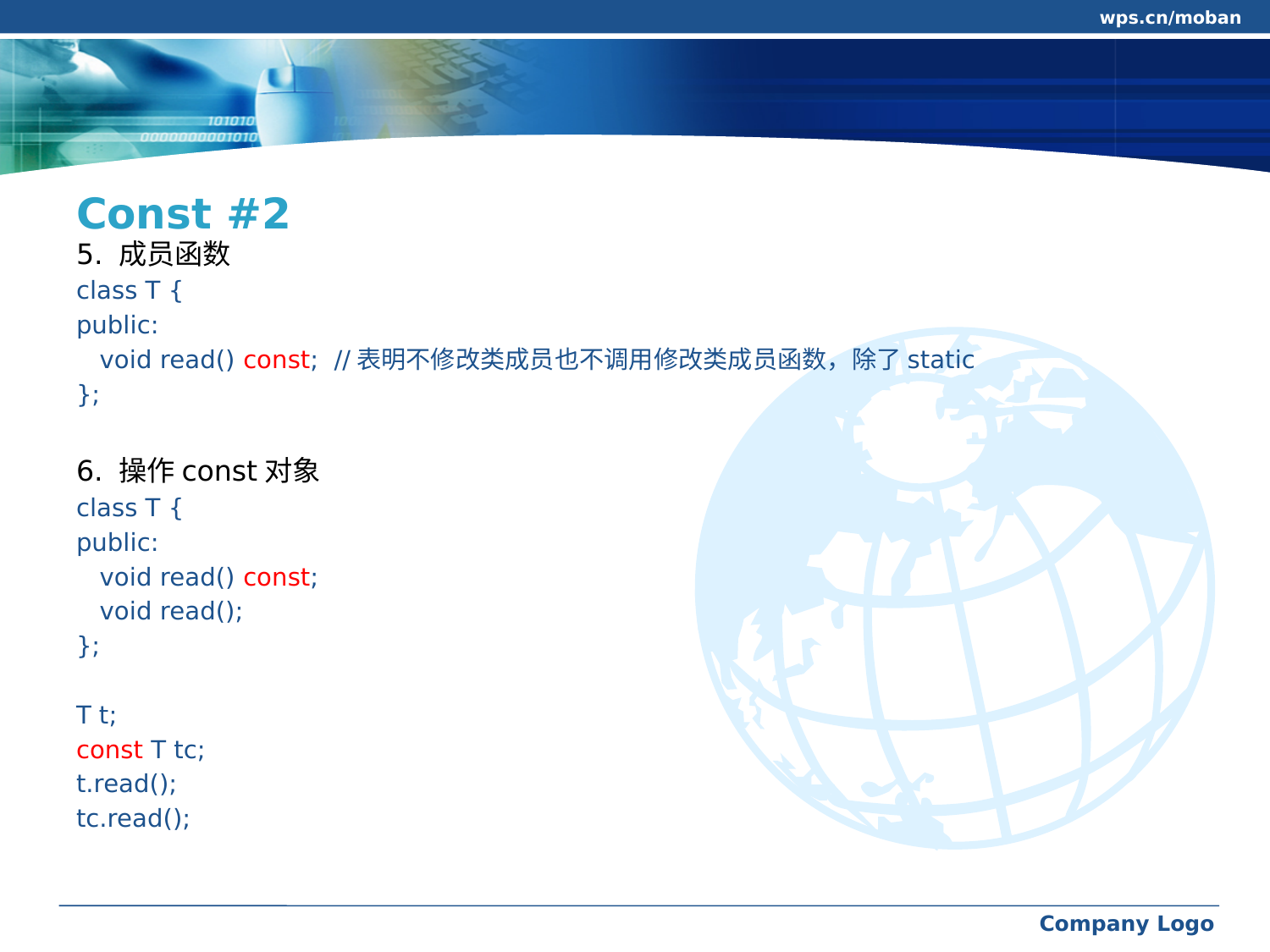

wps.cn/moban

#
Const #2
5. 成员函数
class T {
public:
   void read() const;  //表明不修改类成员也不调用修改类成员函数，除了static
};

6. 操作const对象
class T {
public:
   void read() const;
   void read();
};

T t;
const T tc;
t.read();
tc.read();

Company Logo